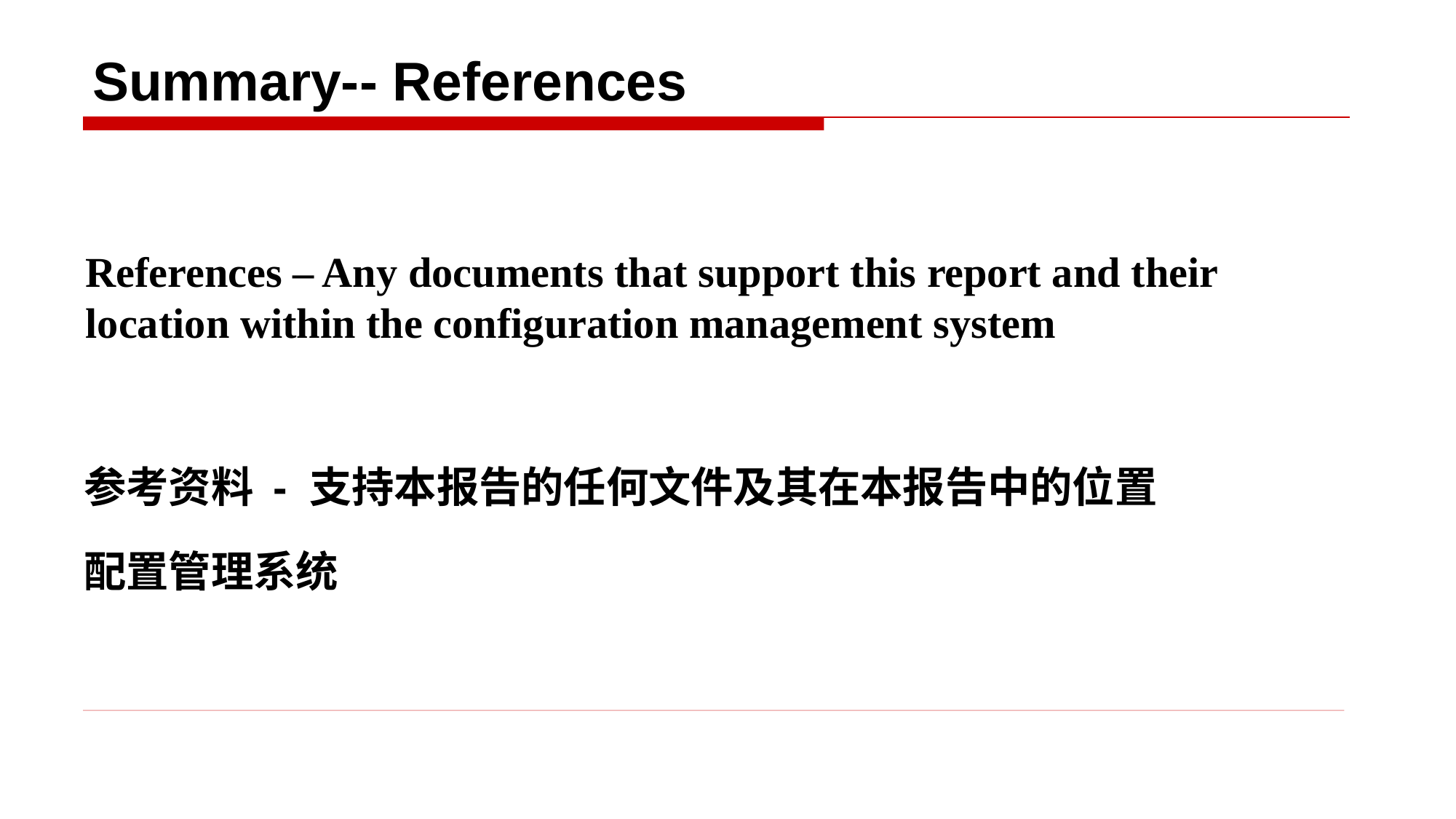

# Summary-- References
References – Any documents that support this report and their location within the configuration management system
参考资料 - 支持本报告的任何文件及其在本报告中的位置
配置管理系统